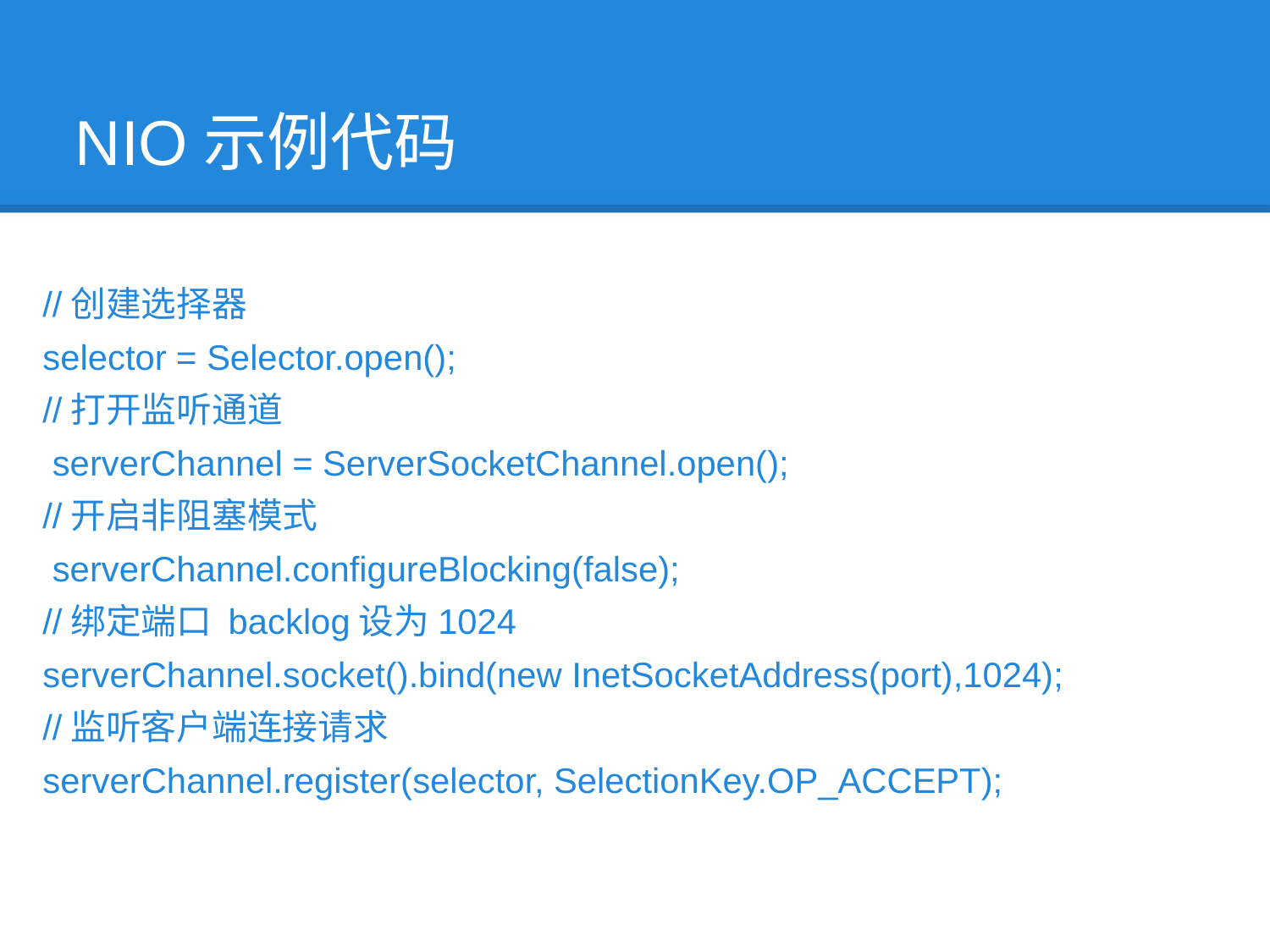

NIO示例代码
//创建选择器
selector = Selector.open();
//打开监听通道
 serverChannel = ServerSocketChannel.open();
//开启非阻塞模式
 serverChannel.configureBlocking(false);
//绑定端口 backlog设为1024
serverChannel.socket().bind(new InetSocketAddress(port),1024);
//监听客户端连接请求
serverChannel.register(selector, SelectionKey.OP_ACCEPT);